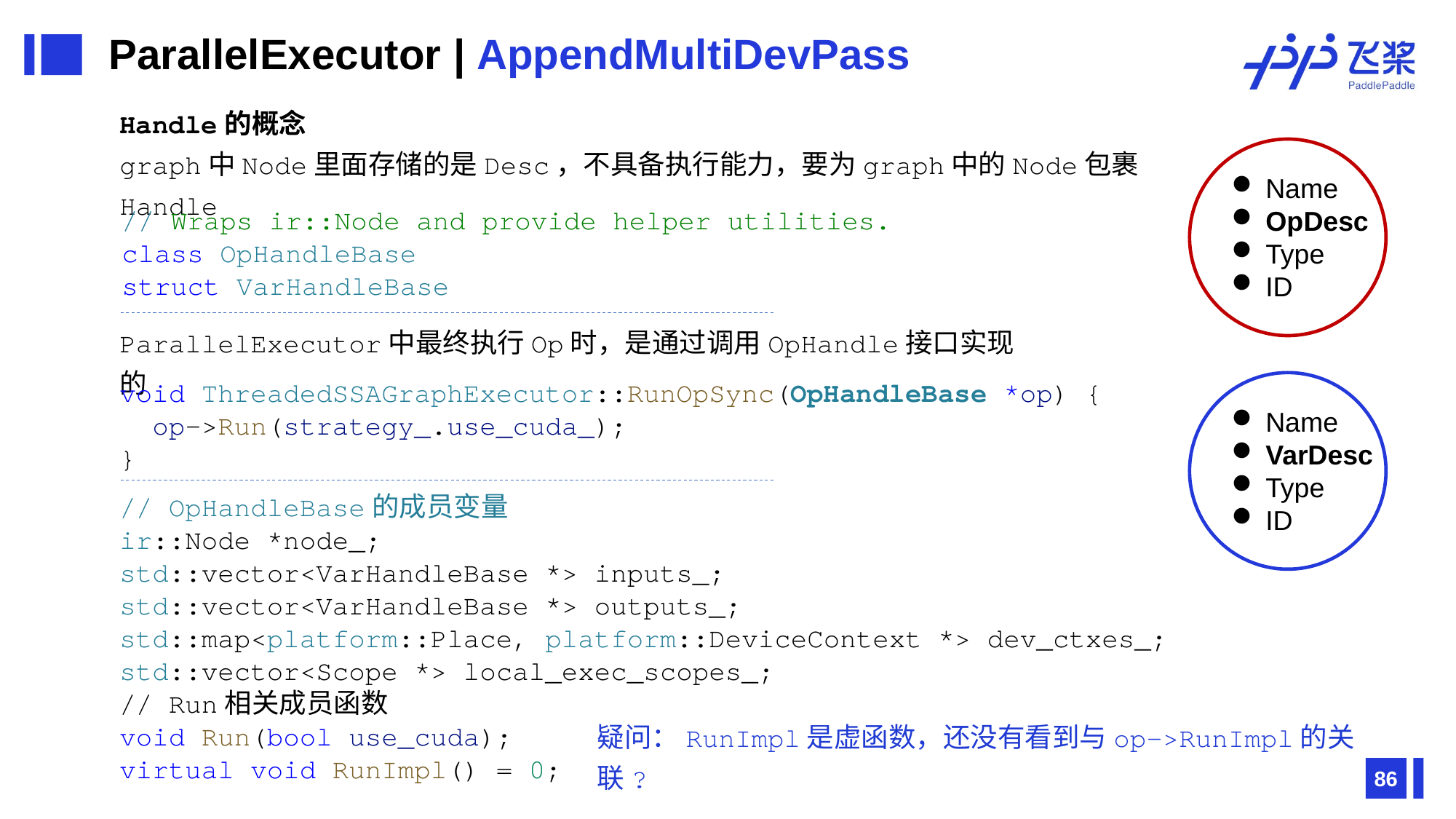

ParallelExecutor | AppendMultiDevPass
Handle的概念
graph中Node里面存储的是Desc，不具备执行能力，要为graph中的Node包裹Handle

Name
OpDesc
Type
ID
// Wraps ir::Node and provide helper utilities.
class OpHandleBase
struct VarHandleBase
ParallelExecutor中最终执行Op时，是通过调用OpHandle接口实现的
void ThreadedSSAGraphExecutor::RunOpSync(OpHandleBase *op) {
  op->Run(strategy_.use_cuda_);
}

Name
VarDesc
Type
ID
// OpHandleBase的成员变量
ir::Node *node_;
std::vector<VarHandleBase *> inputs_;
std::vector<VarHandleBase *> outputs_;
std::map<platform::Place, platform::DeviceContext *> dev_ctxes_;
std::vector<Scope *> local_exec_scopes_;
// Run相关成员函数
void Run(bool use_cuda);
virtual void RunImpl() = 0;
疑问：RunImpl是虚函数，还没有看到与op->RunImpl的关联?
86